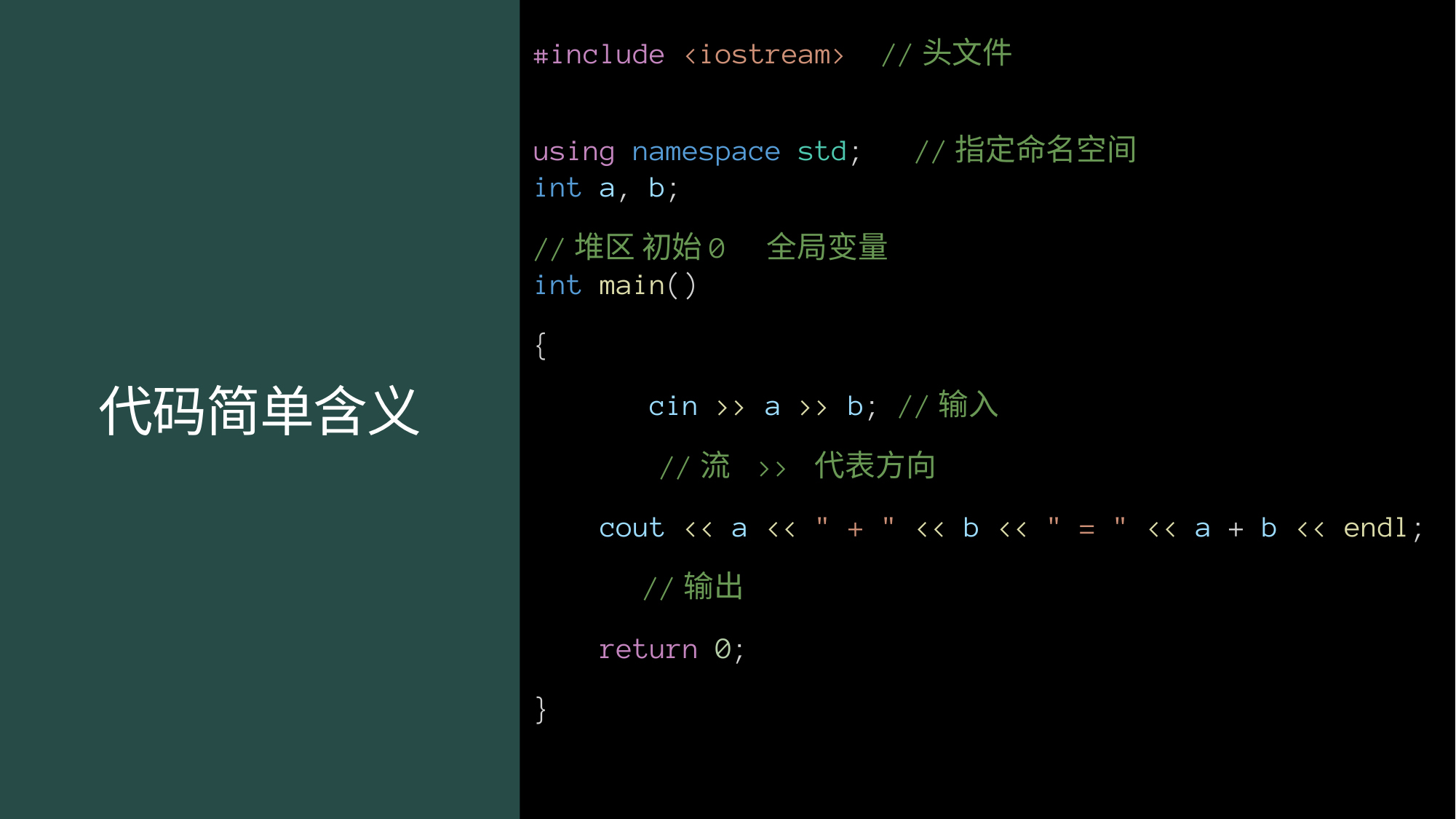

#include <iostream>  //头文件
using namespace std;   //指定命名空间
int a, b;
//堆区 初始0  全局变量
int main()
{
       cin >> a >> b; //输入
	 //流   >> 代表方向
    cout << a << " + " << b << " = " << a + b << endl;
 	//输出
    return 0;
}

# 代码简单含义